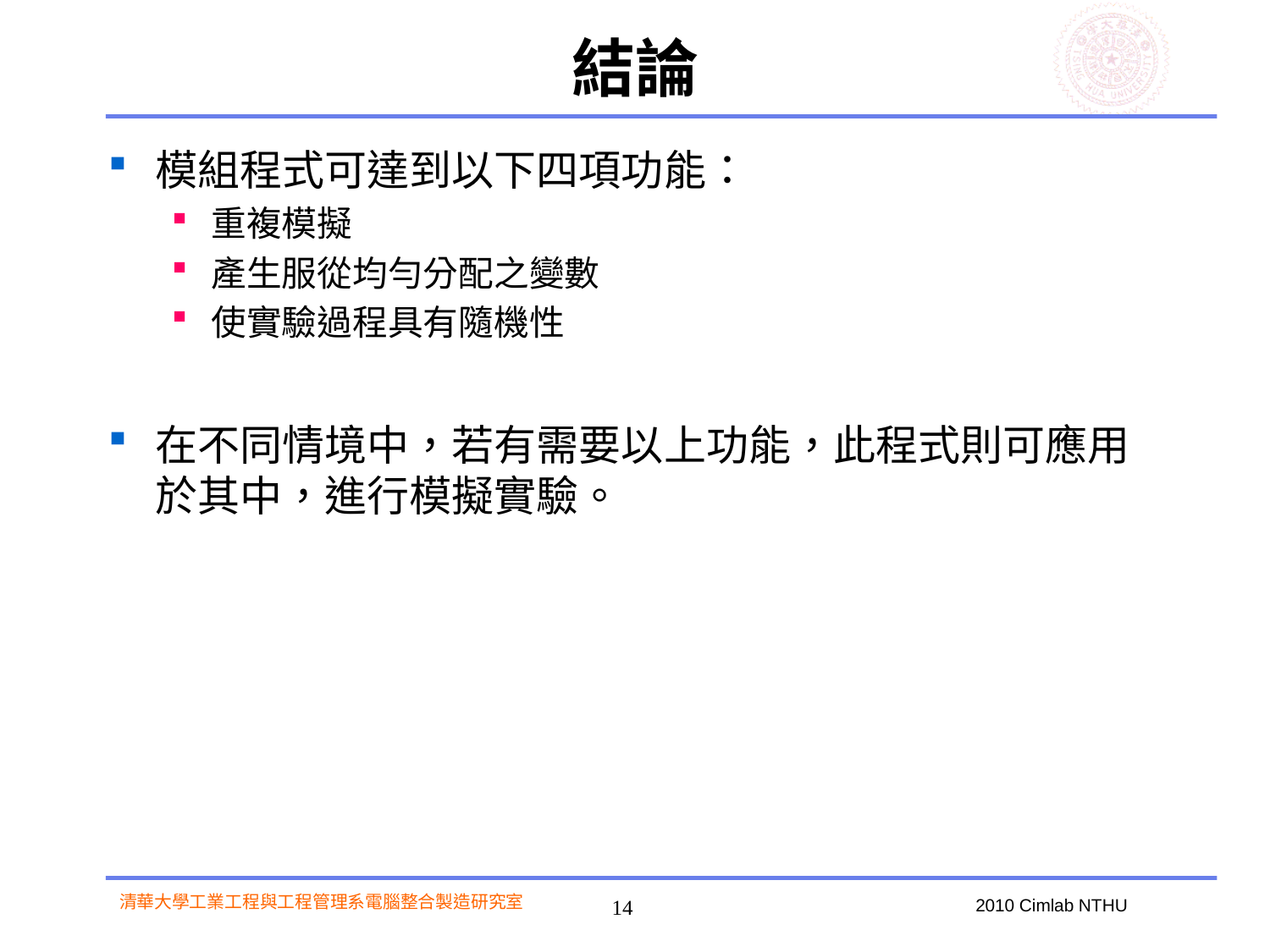

# 結論
模組程式可達到以下四項功能：
重複模擬
產生服從均勻分配之變數
使實驗過程具有隨機性

在不同情境中，若有需要以上功能，此程式則可應用於其中，進行模擬實驗。